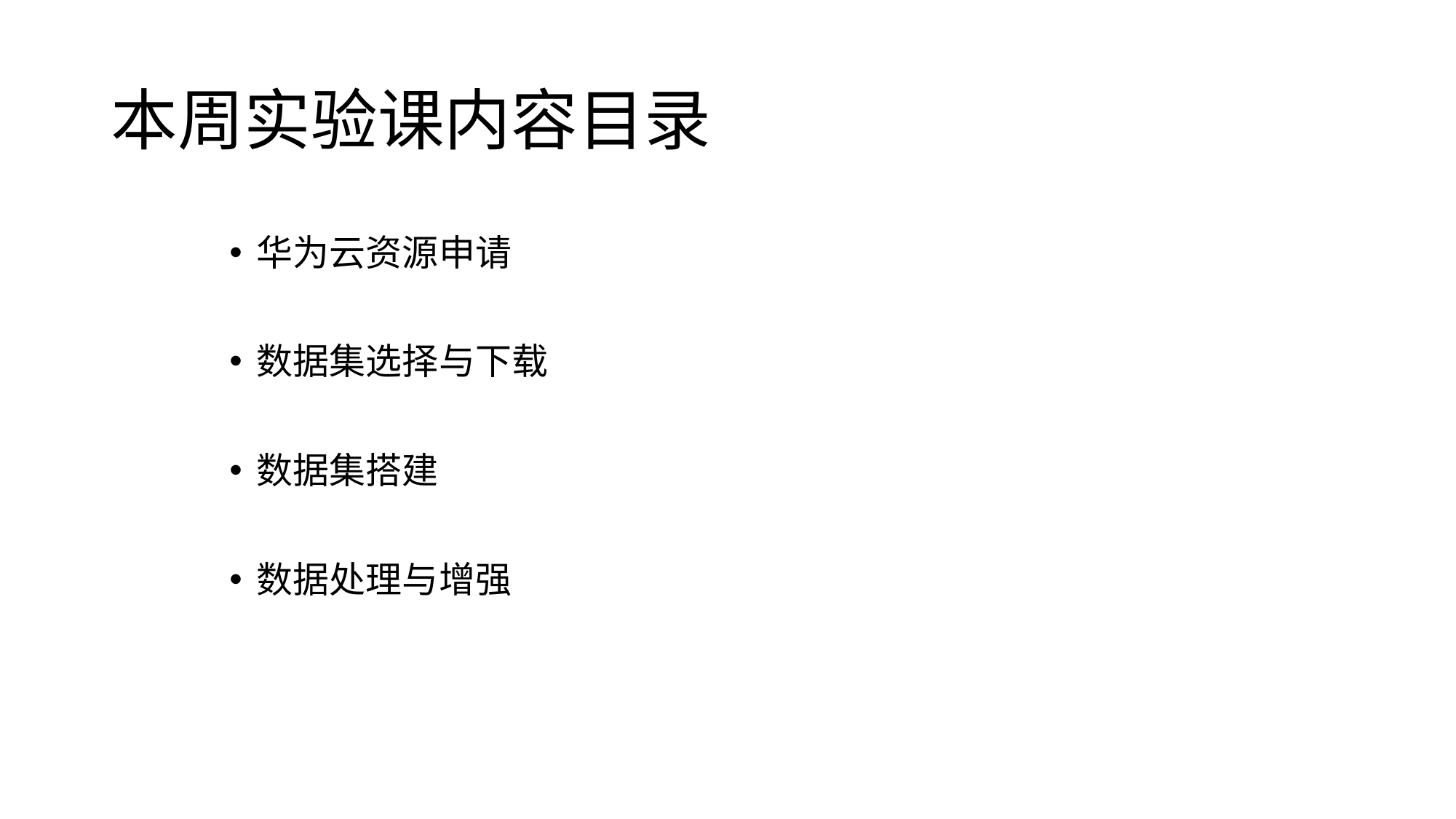

# 本周实验课内容目录
华为云资源申请

数据集选择与下载

数据集搭建

数据处理与增强